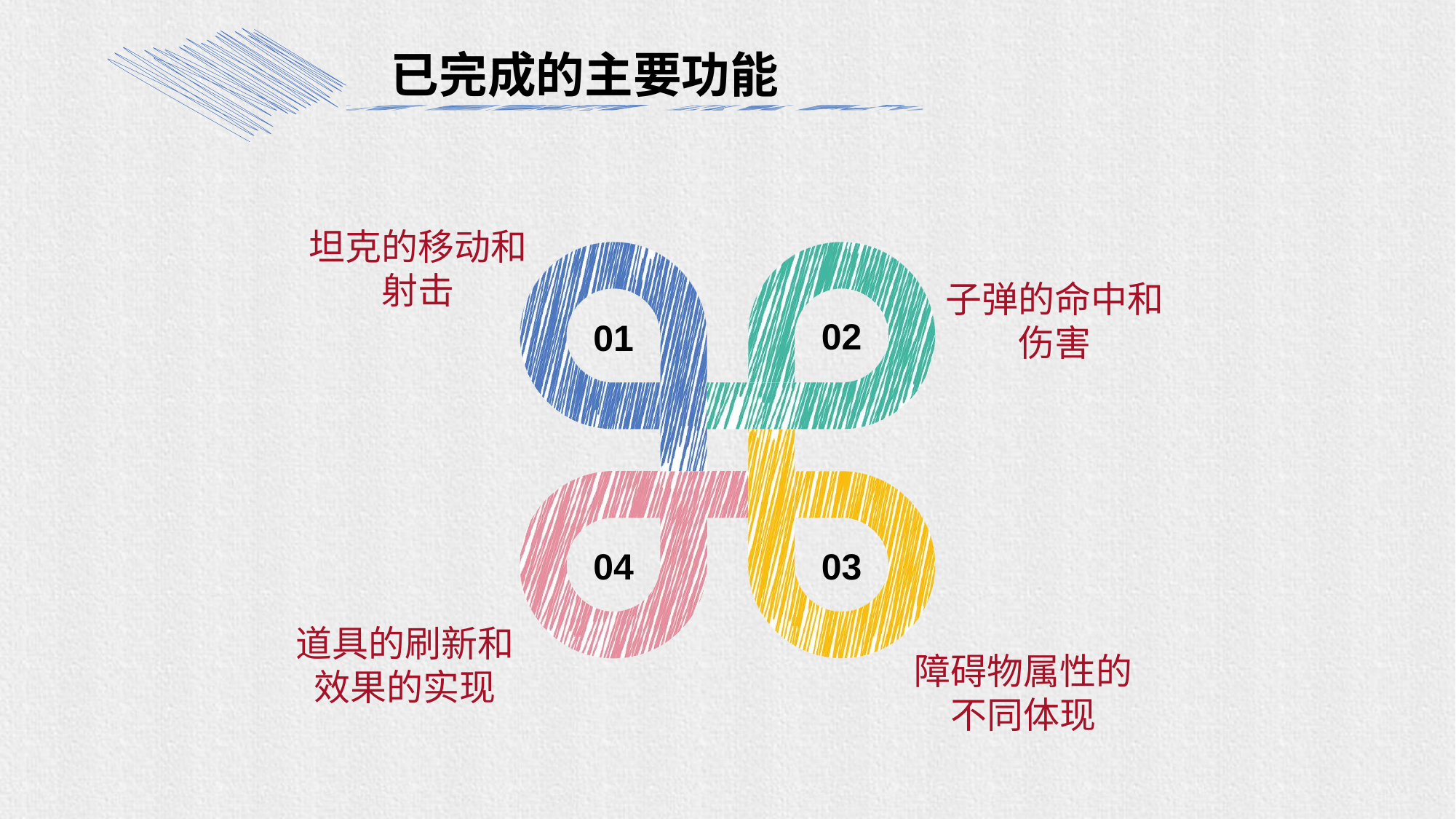

已完成的主要功能
坦克的移动和射击

02
01

04
03
子弹的命中和伤害
道具的刷新和效果的实现
障碍物属性的不同体现